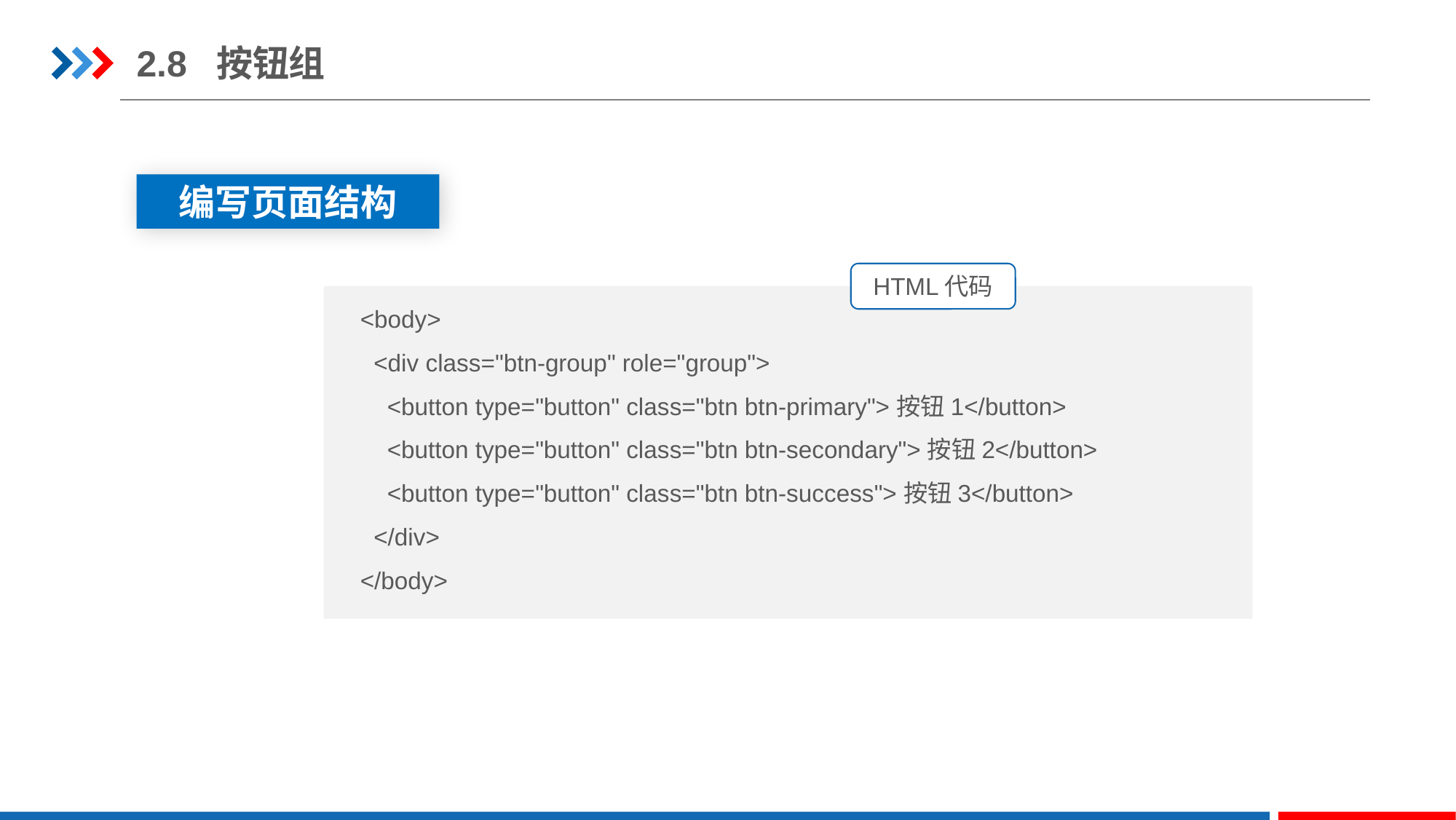

2.8  按钮组
编写页面结构
HTML代码
<body>
  <div class="btn-group" role="group">
    <button type="button" class="btn btn-primary">按钮1</button>
    <button type="button" class="btn btn-secondary">按钮2</button>
    <button type="button" class="btn btn-success">按钮3</button>
  </div>
</body>